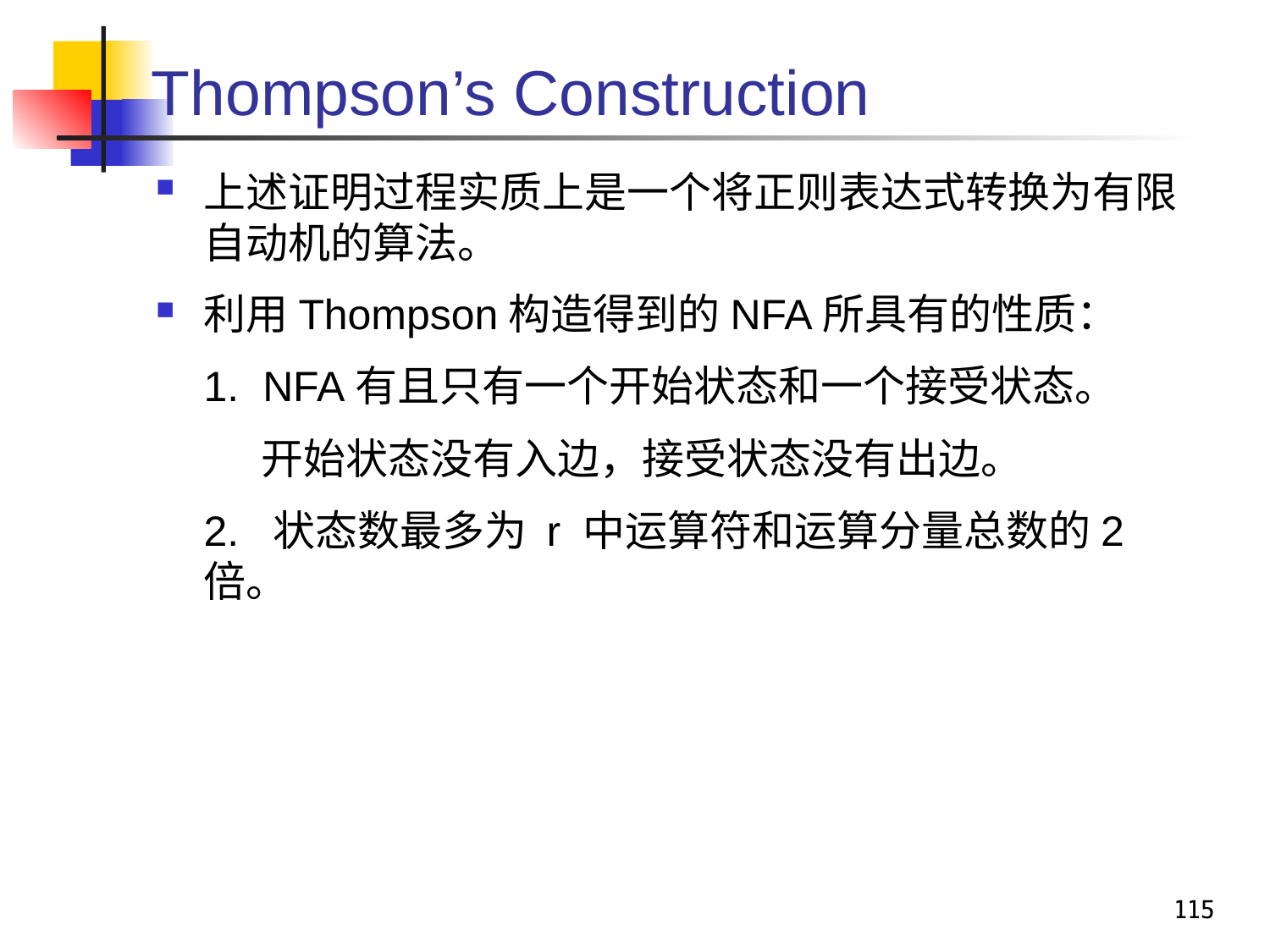

# Thompson’s Construction
上述证明过程实质上是一个将正则表达式转换为有限自动机的算法。
利用Thompson构造得到的NFA所具有的性质：
	1.  NFA有且只有一个开始状态和一个接受状态。
	     开始状态没有入边，接受状态没有出边。
	2.  状态数最多为 r 中运算符和运算分量总数的2倍。

115